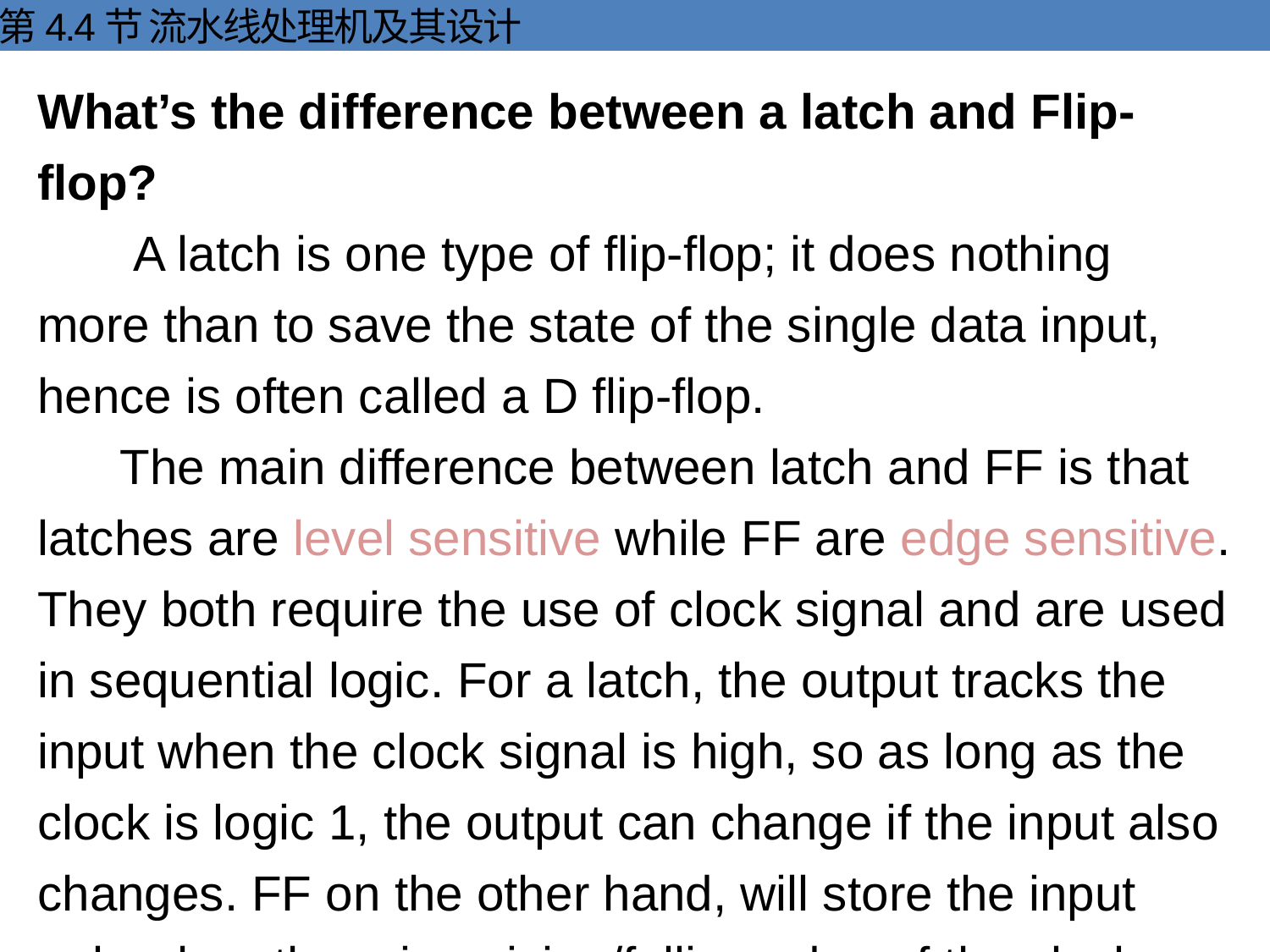

第4.4节 流水线处理机及其设计
8
What’s the difference between a latch and Flip-flop?
       A latch is one type of flip-flop; it does nothing more than to save the state of the single data input, hence is often called a D flip-flop.
      The main difference between latch and FF is that latches are level sensitive while FF are edge sensitive. They both require the use of clock signal and are used in sequential logic. For a latch, the output tracks the input when the clock signal is high, so as long as the clock is logic 1, the output can change if the input also changes. FF on the other hand, will store the input only when there is a rising/falling edge of the clock.